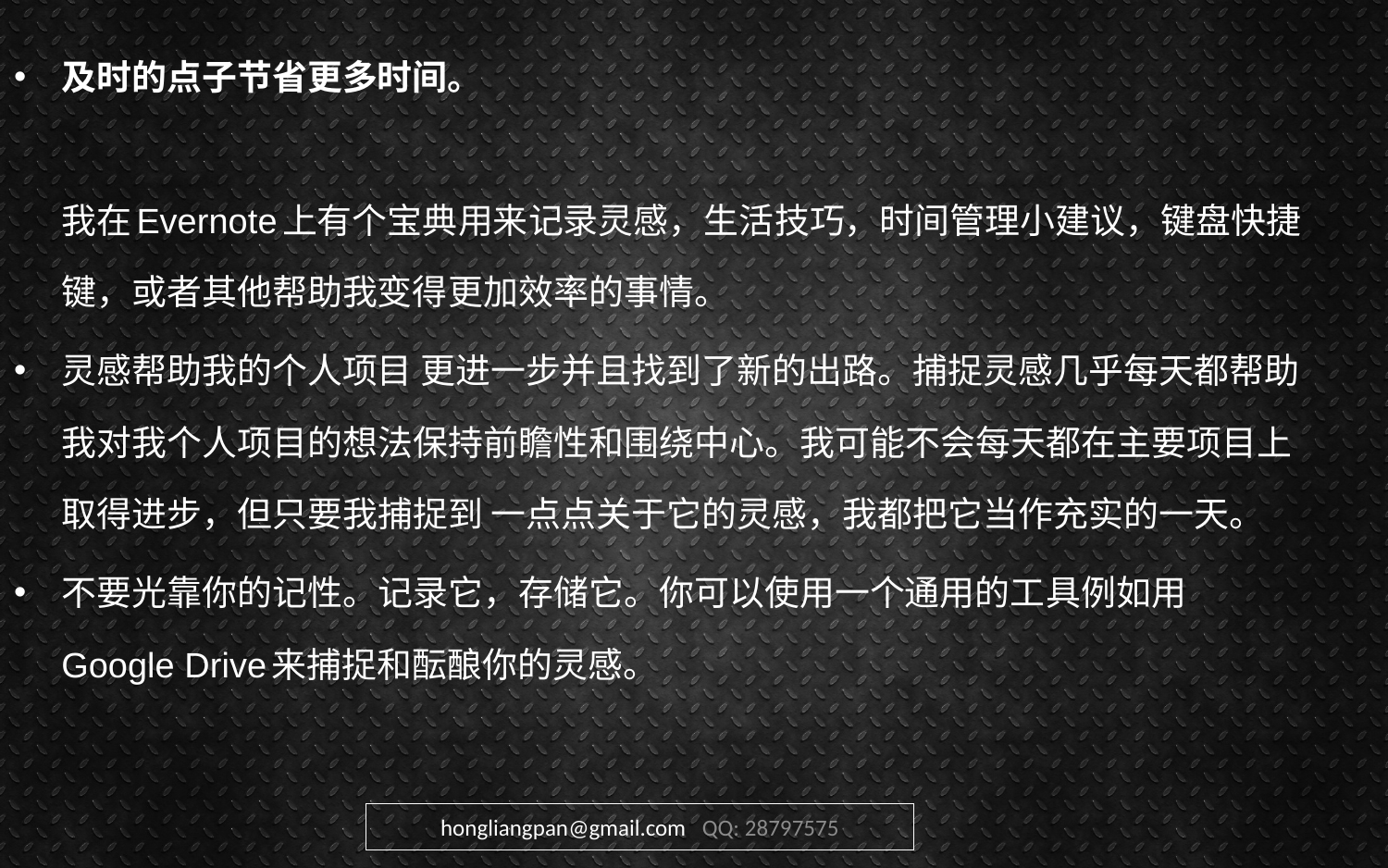

及时的点子节省更多时间。
我在Evernote上有个宝典用来记录灵感，生活技巧，时间管理小建议，键盘快捷键，或者其他帮助我变得更加效率的事情。
灵感帮助我的个人项目 更进一步并且找到了新的出路。捕捉灵感几乎每天都帮助我对我个人项目的想法保持前瞻性和围绕中心。我可能不会每天都在主要项目上取得进步，但只要我捕捉到 一点点关于它的灵感，我都把它当作充实的一天。
不要光靠你的记性。记录它，存储它。你可以使用一个通用的工具例如用Google Drive来捕捉和酝酿你的灵感。